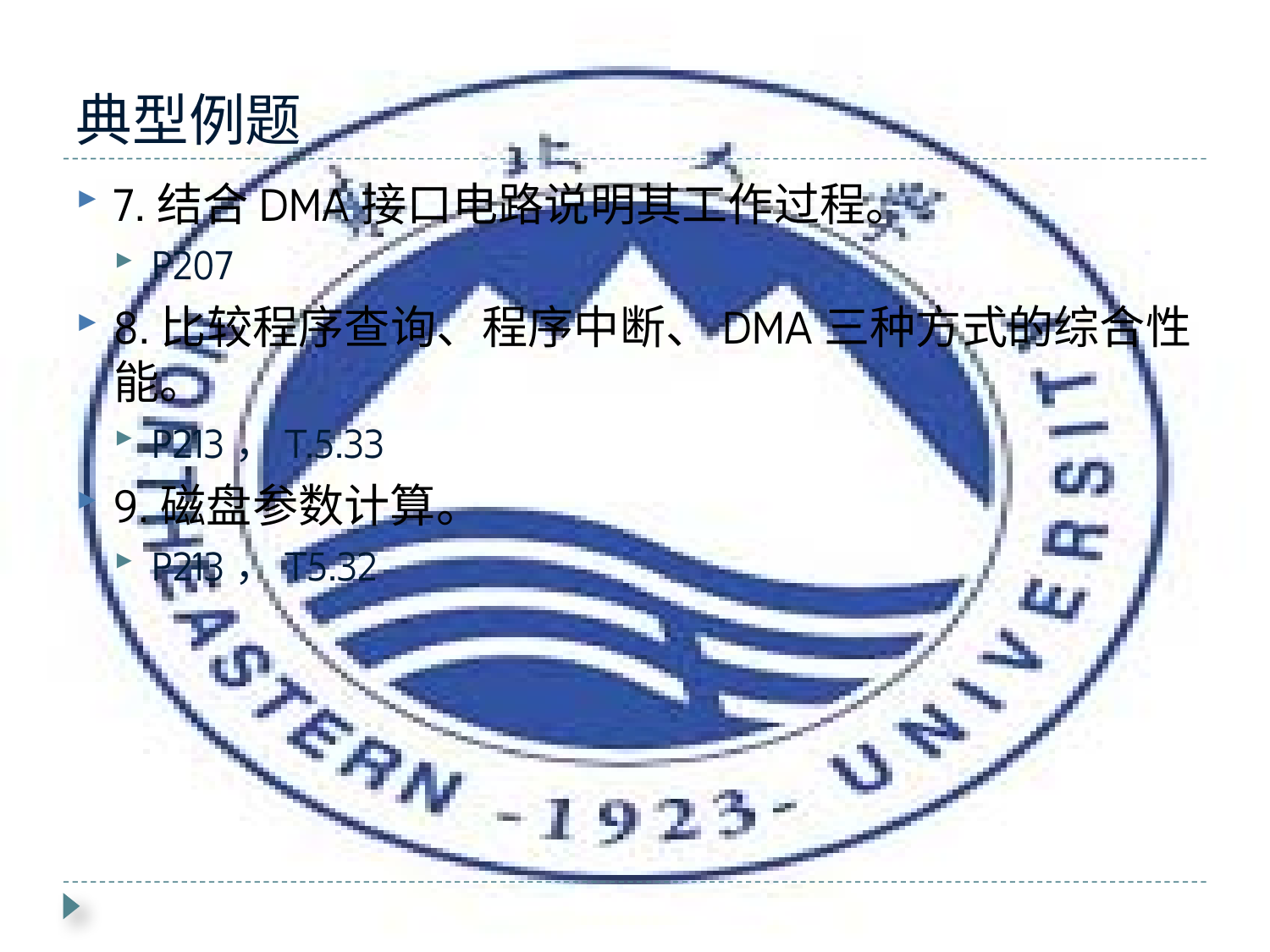

# 典型例题
7.结合DMA接口电路说明其工作过程。
P207
8.比较程序查询、程序中断、DMA三种方式的综合性能。
P213，T.5.33
9.磁盘参数计算。
P213，T5.32